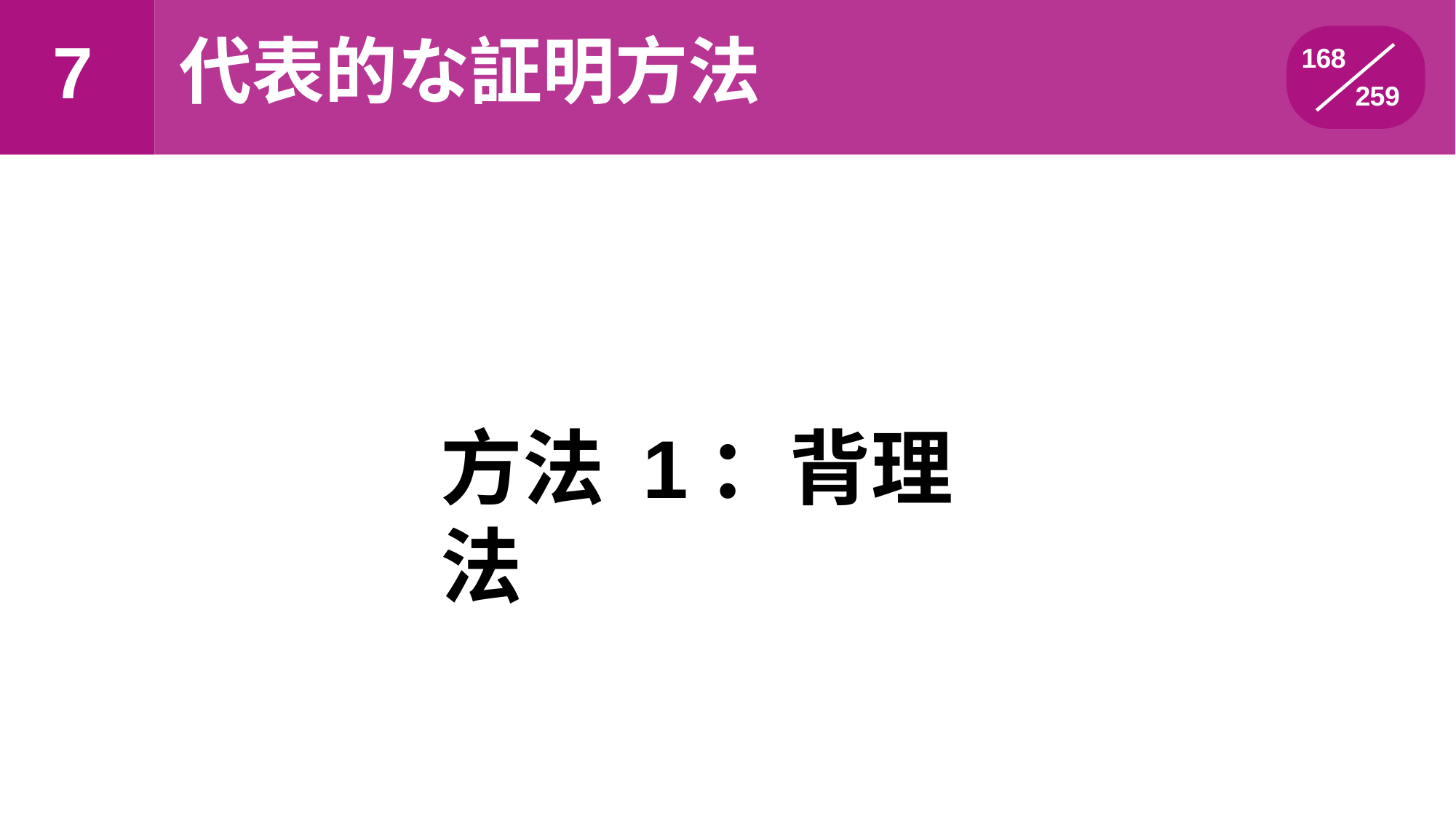

代表的な証明方法
# 7
168
259
方法 1：背理法